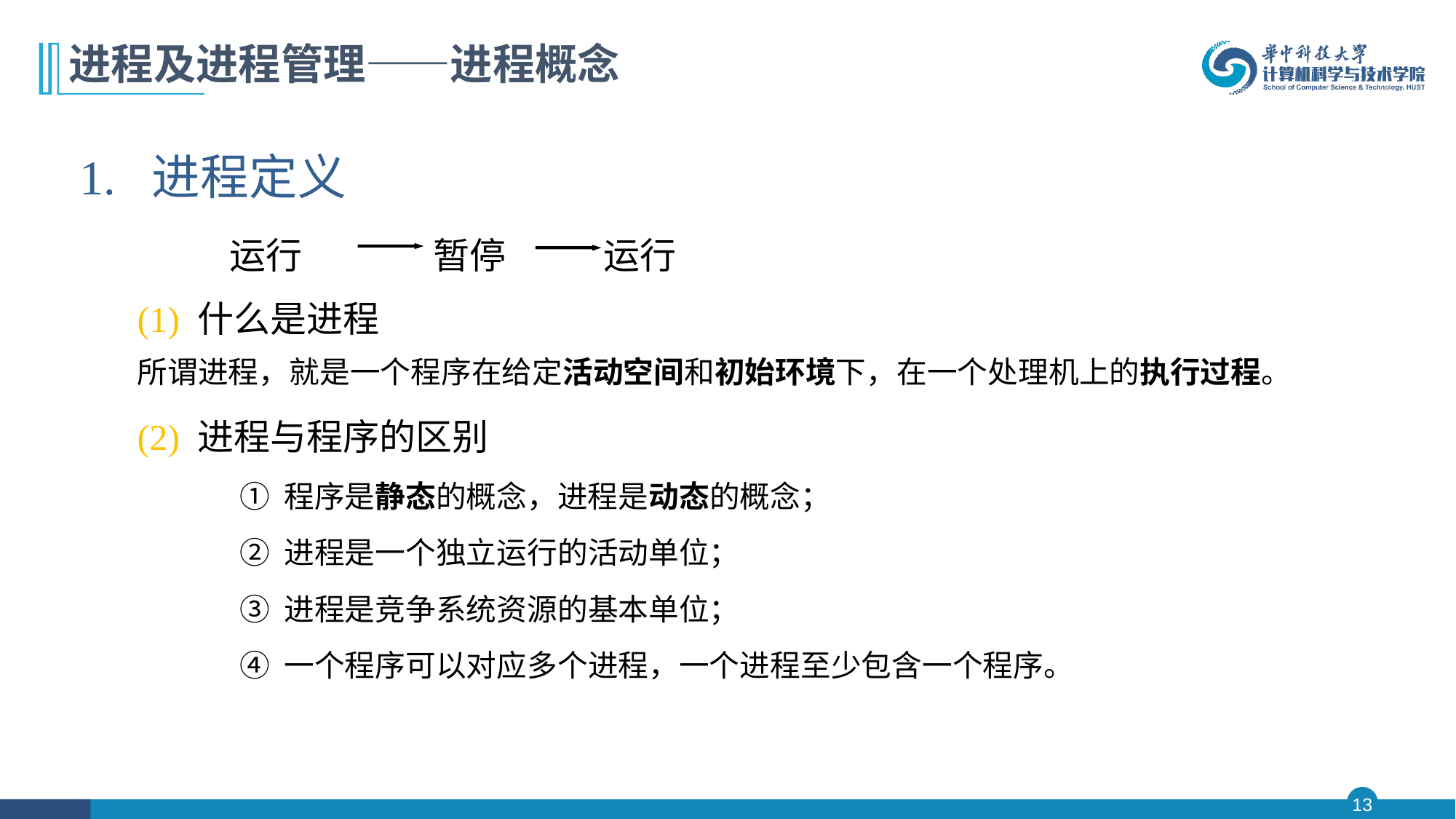

# 进程及进程管理——进程概念
 1.  进程定义
	            运行                暂停            运行

(1) 什么是进程
所谓进程，就是一个程序在给定活动空间和初始环境下，在一个处理机上的执行过程。
(2) 进程与程序的区别
① 程序是静态的概念，进程是动态的概念；
② 进程是一个独立运行的活动单位；
③ 进程是竞争系统资源的基本单位；
④ 一个程序可以对应多个进程，一个进程至少包含一个程序。